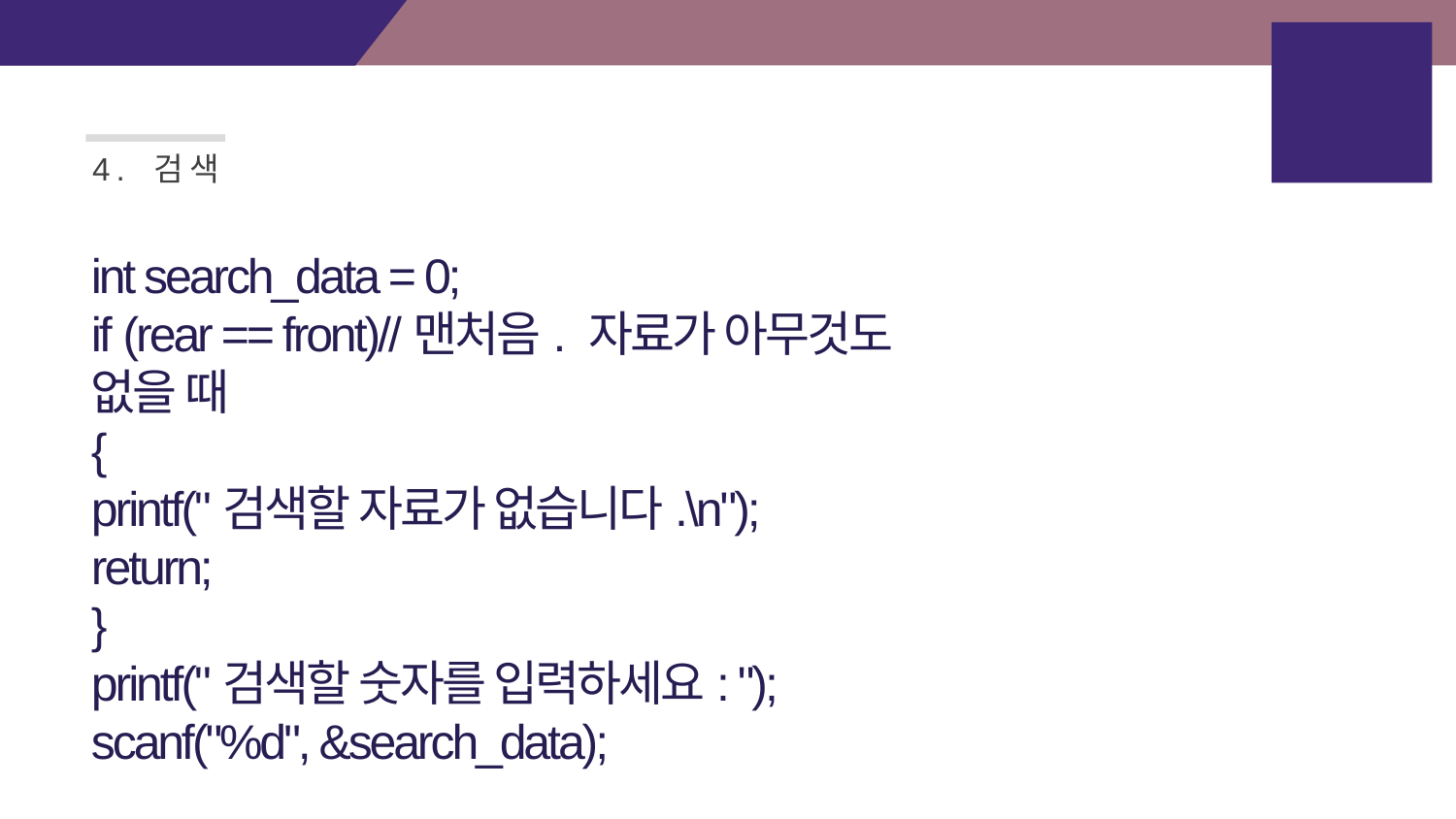

배열을
이용한
원형큐

4. 검색
int search_data = 0;
if (rear == front)//맨처음. 자료가 아무것도 없을 때
{
printf("검색할 자료가 없습니다.\n");
return;
}
printf("검색할 숫자를 입력하세요: ");
scanf("%d", &search_data);